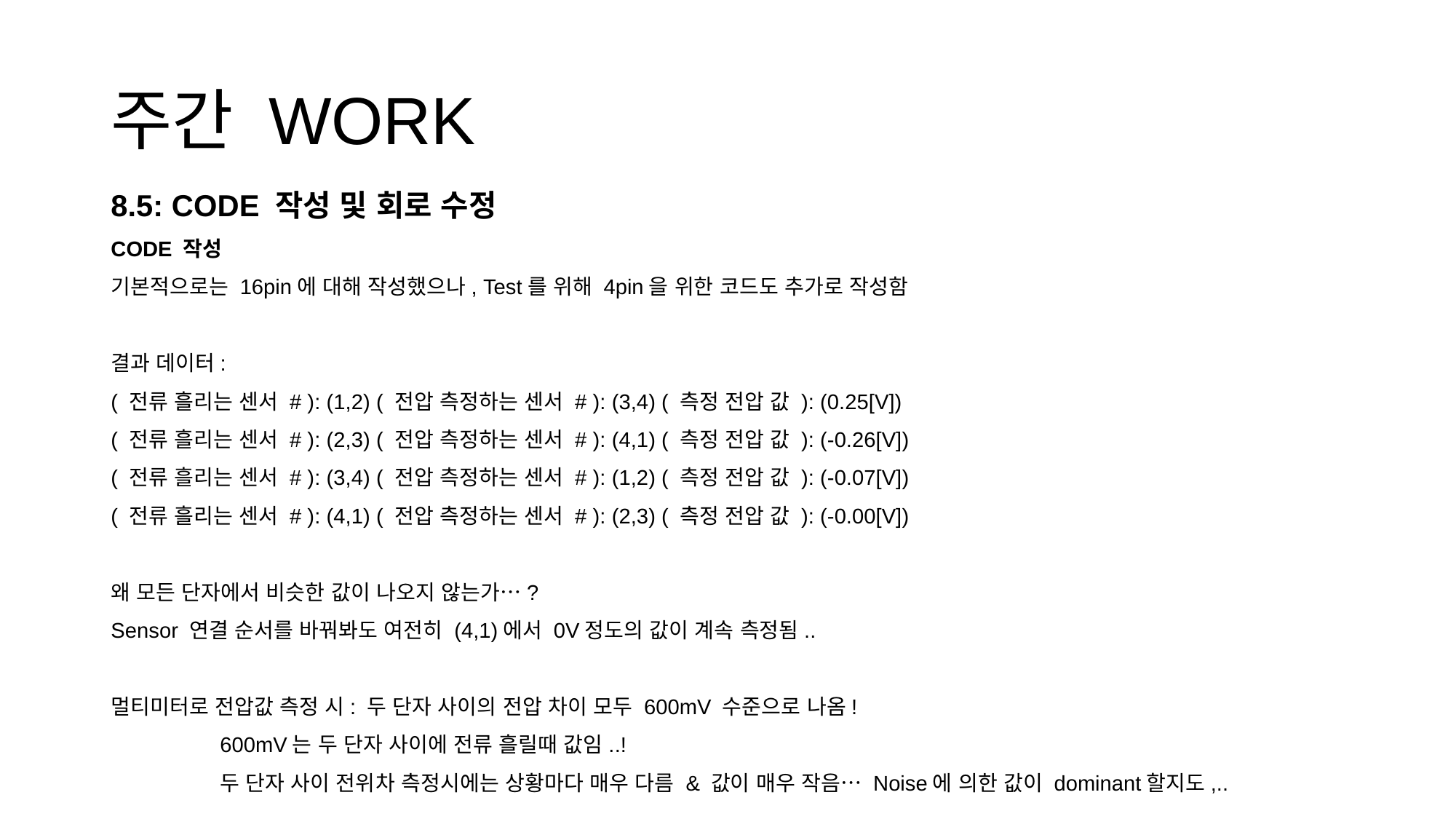

# 주간 WORK
8.5: CODE 작성 및 회로 수정
CODE 작성
기본적으로는 16pin에 대해 작성했으나, Test를 위해 4pin을 위한 코드도 추가로 작성함

결과 데이터:
( 전류 흘리는 센서 # ): (1,2) ( 전압 측정하는 센서 # ): (3,4) ( 측정 전압 값 ): (0.25[V])
( 전류 흘리는 센서 # ): (2,3) ( 전압 측정하는 센서 # ): (4,1) ( 측정 전압 값 ): (-0.26[V])
( 전류 흘리는 센서 # ): (3,4) ( 전압 측정하는 센서 # ): (1,2) ( 측정 전압 값 ): (-0.07[V])
( 전류 흘리는 센서 # ): (4,1) ( 전압 측정하는 센서 # ): (2,3) ( 측정 전압 값 ): (-0.00[V])

왜 모든 단자에서 비슷한 값이 나오지 않는가…?
Sensor 연결 순서를 바꿔봐도 여전히 (4,1)에서 0V정도의 값이 계속 측정됨..

멀티미터로 전압값 측정 시: 두 단자 사이의 전압 차이 모두 600mV 수준으로 나옴!
	600mV는 두 단자 사이에 전류 흘릴때 값임..!
	두 단자 사이 전위차 측정시에는 상황마다 매우 다름 & 값이 매우 작음… Noise에 의한 값이 dominant할지도,..